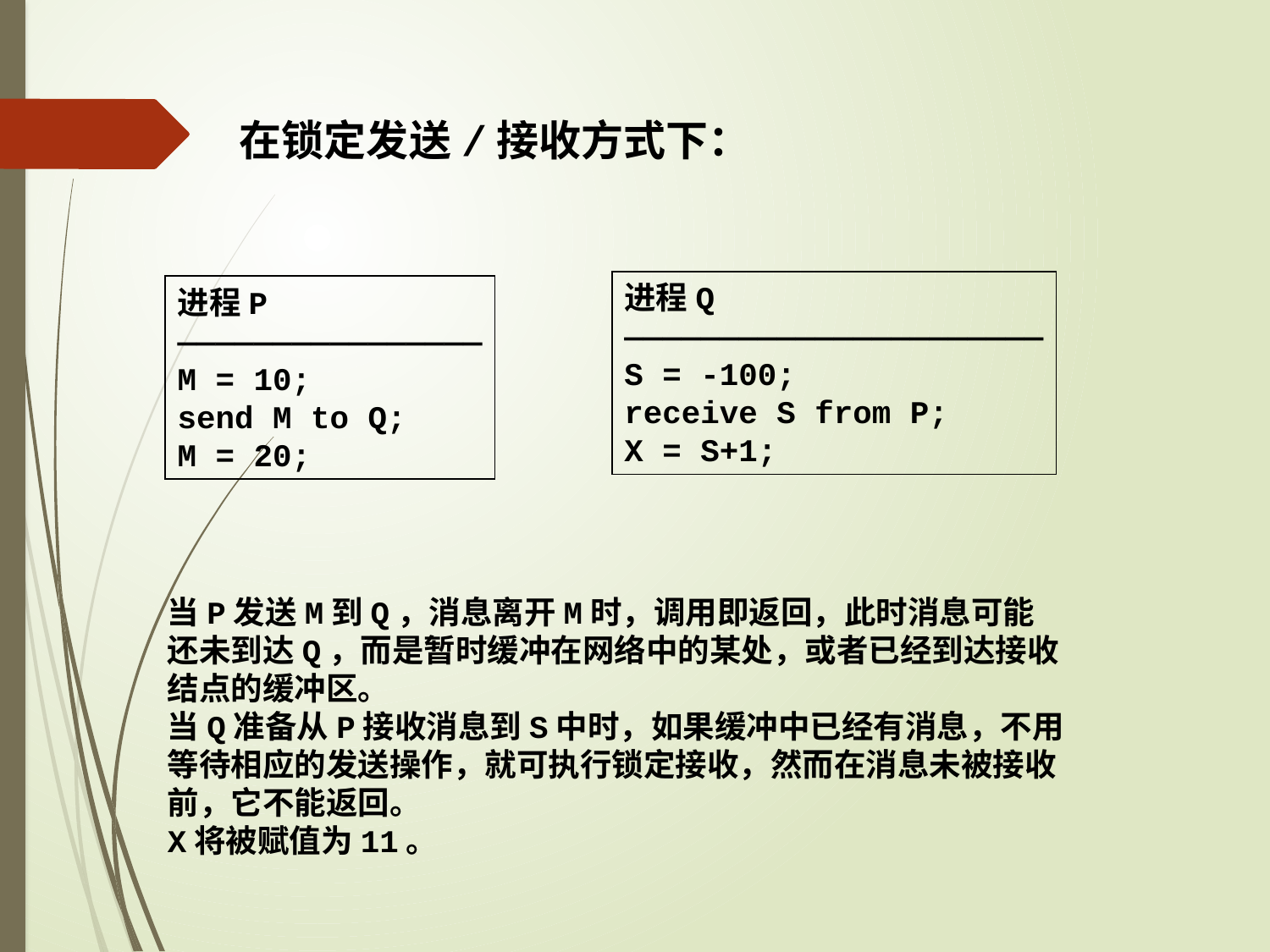

在锁定发送/接收方式下：
进程Q
——————————————————————
S = -100;
receive S from P;
X = S+1;
进程P
————————————————
M = 10;
send M to Q;
M = 20;
当P发送M到Q，消息离开M时，调用即返回，此时消息可能还未到达Q，而是暂时缓冲在网络中的某处，或者已经到达接收结点的缓冲区。
当Q准备从P接收消息到S中时，如果缓冲中已经有消息，不用等待相应的发送操作，就可执行锁定接收，然而在消息未被接收前，它不能返回。
X将被赋值为11。